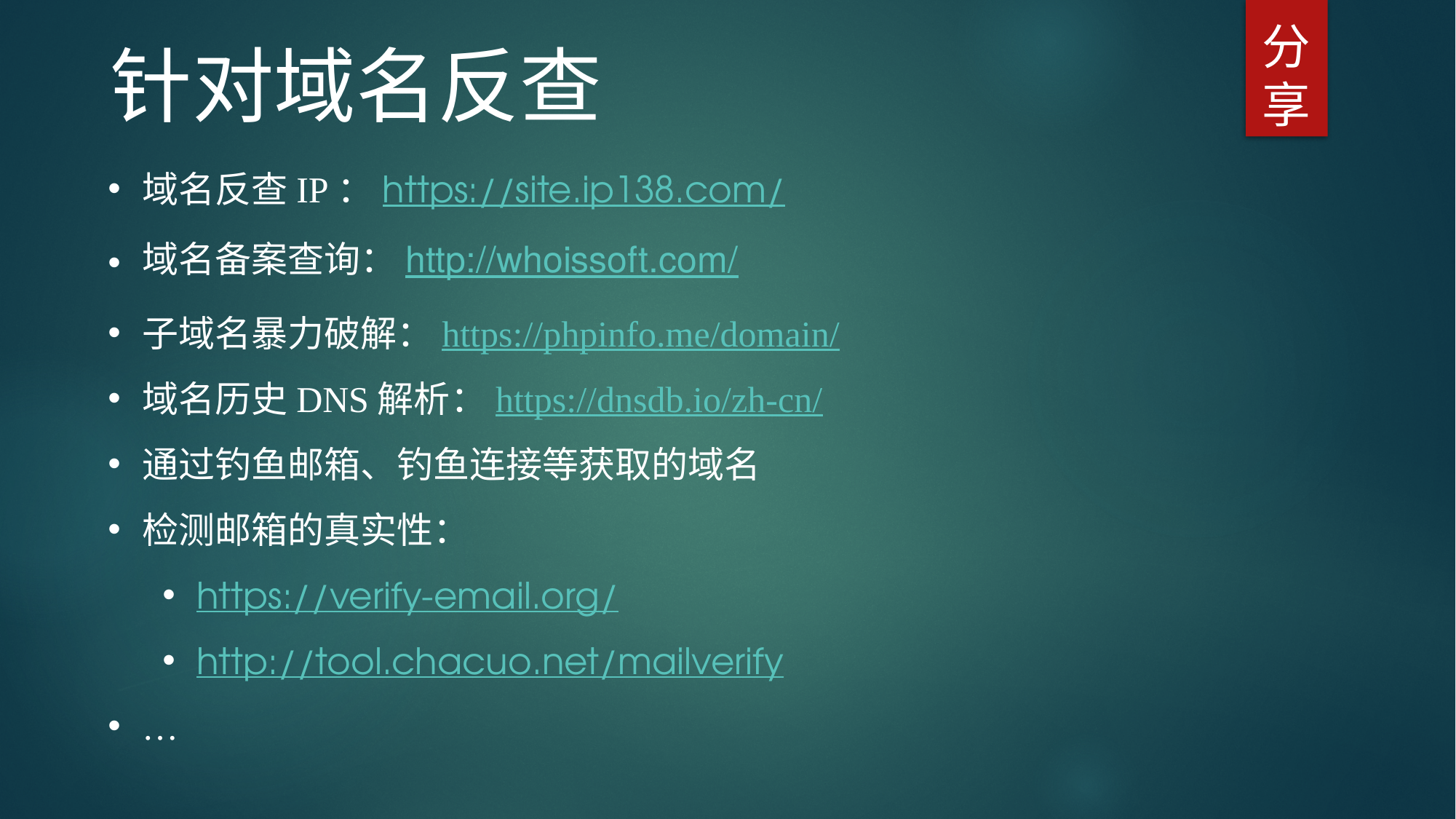

分享
针对域名反查
域名反查IP：https://site.ip138.com/
域名备案查询：http://whoissoft.com/
子域名暴力破解：https://phpinfo.me/domain/
域名历史DNS解析：https://dnsdb.io/zh-cn/
通过钓鱼邮箱、钓鱼连接等获取的域名
检测邮箱的真实性：
https://verify-email.org/
http://tool.chacuo.net/mailverify
…